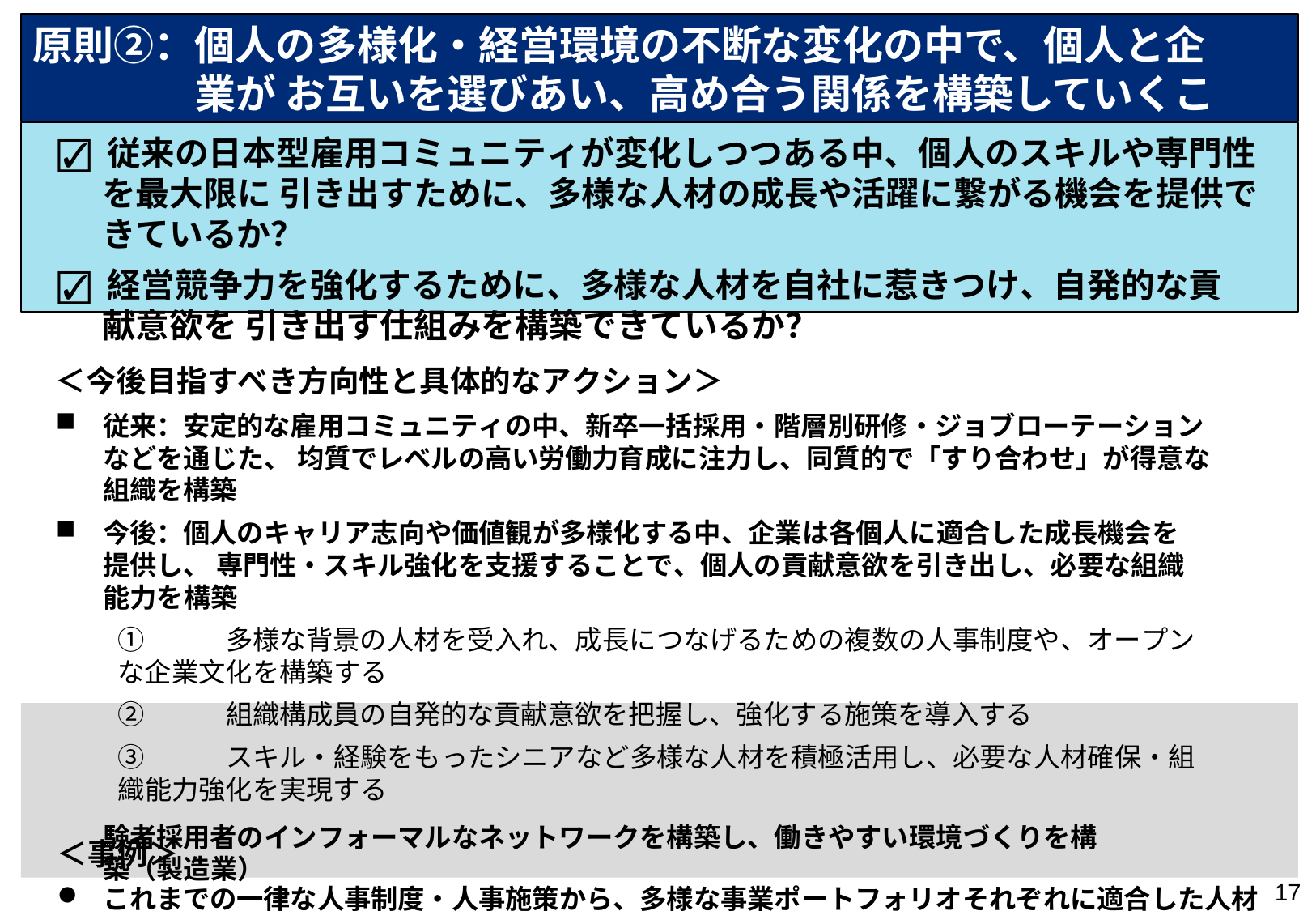

# 原則②：個人の多様化・経営環境の不断な変化の中で、個人と企業が お互いを選びあい、高め合う関係を構築していくこと

☑ 従来の日本型雇用コミュニティが変化しつつある中、個人のスキルや専門性を最大限に 引き出すために、多様な人材の成長や活躍に繋がる機会を提供できているか？
☑ 経営競争力を強化するために、多様な人材を自社に惹きつけ、自発的な貢献意欲を 引き出す仕組みを構築できているか？
＜今後目指すべき方向性と具体的なアクション＞
従来：安定的な雇用コミュニティの中、新卒一括採用・階層別研修・ジョブローテーションなどを通じた、 均質でレベルの高い労働力育成に注力し、同質的で「すり合わせ」が得意な組織を構築
今後：個人のキャリア志向や価値観が多様化する中、企業は各個人に適合した成長機会を提供し、 専門性・スキル強化を支援することで、個人の貢献意欲を引き出し、必要な組織能力を構築
①	多様な背景の人材を受入れ、成長につなげるための複数の人事制度や、オープンな企業文化を構築する
②	組織構成員の自発的な貢献意欲を把握し、強化する施策を導入する
③	スキル・経験をもったシニアなど多様な人材を積極活用し、必要な人材確保・組織能力強化を実現する
＜事例＞
これまでの一律な人事制度・人事施策から、多様な事業ポートフォリオそれぞれに適合した人材要件を定め、 個別事業にフィットした人事制度の多様化、キャリア人材採用を推進（製造業）
同質性が強い社風のもとで、各部署で少数の中途・経験者採用人材が「孤立」しないよう、社内で中途・経

験者採用者のインフォーマルなネットワークを構築し、働きやすい環境づくりを構築（製造業）
17